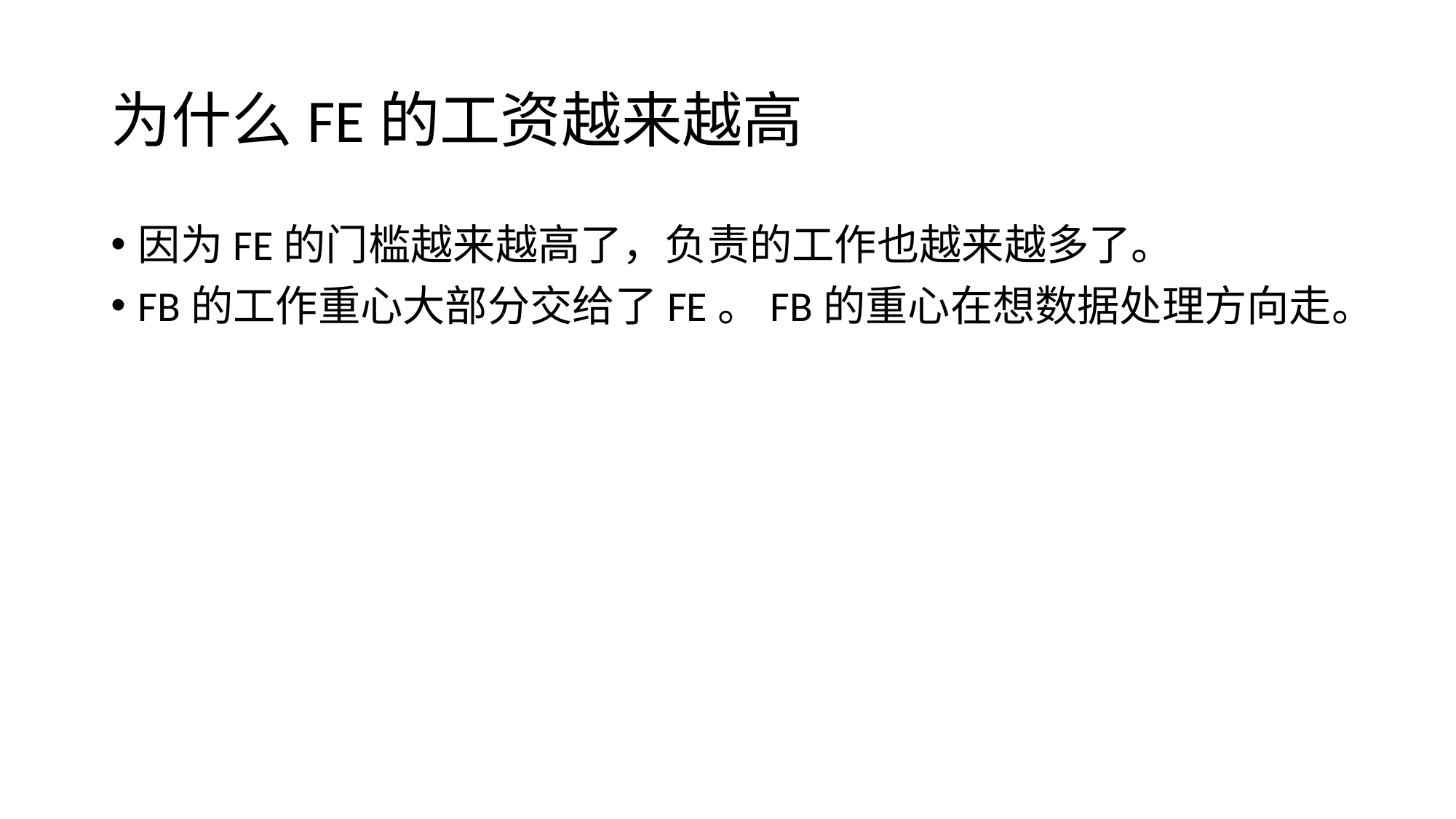

# 为什么FE的工资越来越高
因为FE的门槛越来越高了，负责的工作也越来越多了。
FB的工作重心大部分交给了FE。FB的重心在想数据处理方向走。